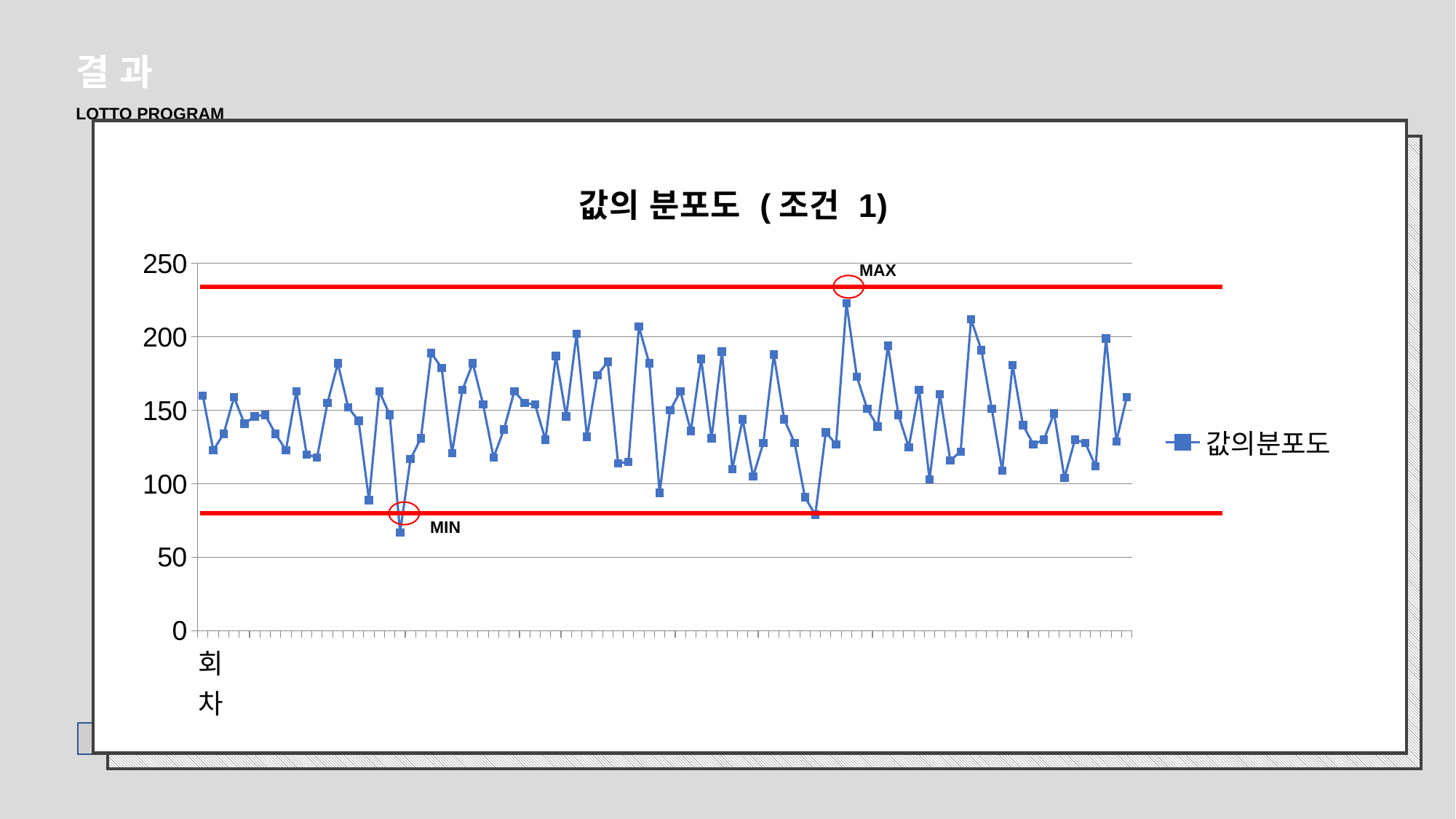

결 과
LOTTO PROGRAM

### Chart: 값의 분포도 (조건 1)

| Category | 값의분포도 |
|---|---|
| 회차 | 160.0 |
MAX

MIN